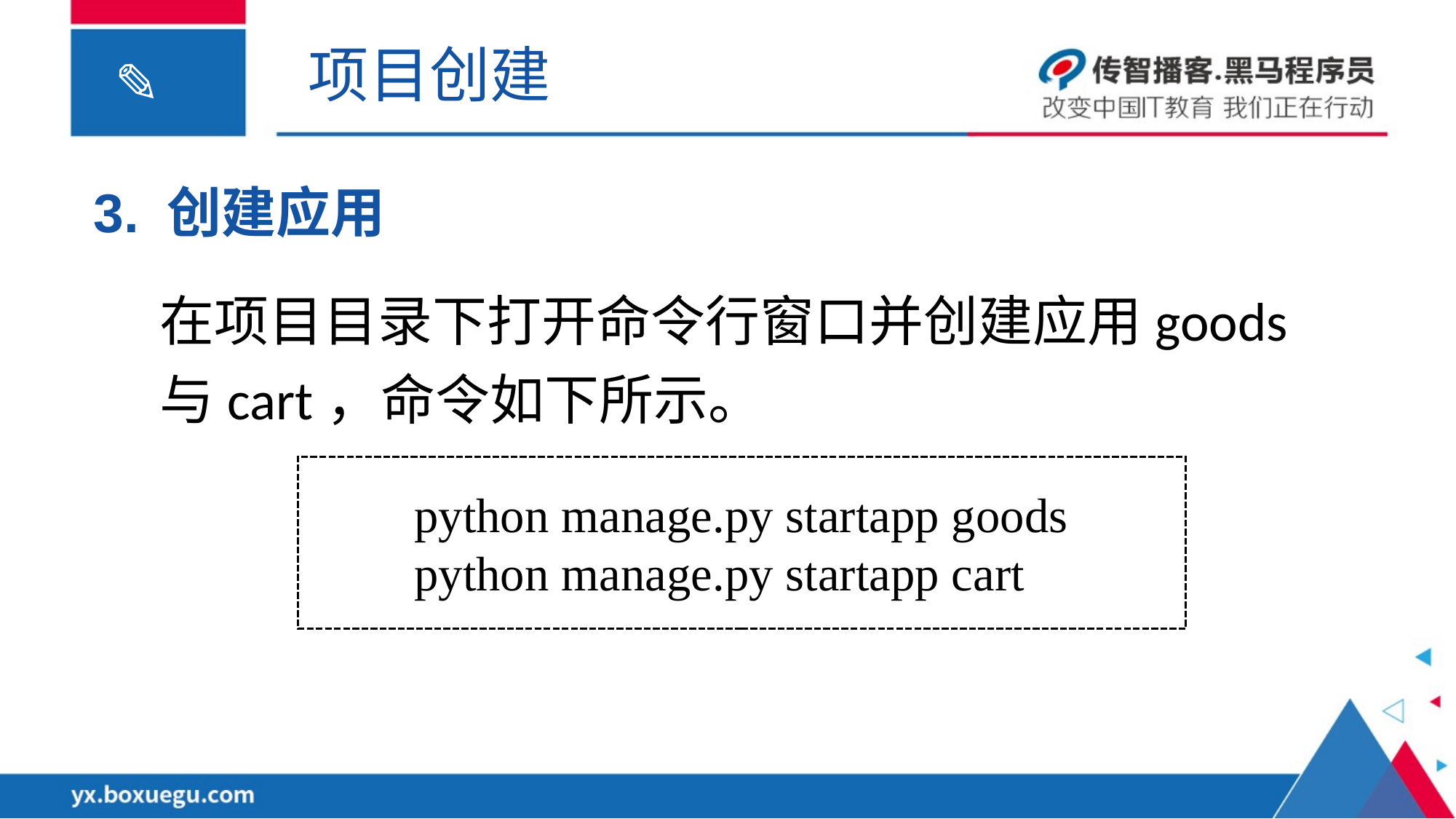

项目创建
3. 创建应用
在项目目录下打开命令行窗口并创建应用goods与cart，命令如下所示。

python manage.py startapp goods
python manage.py startapp cart